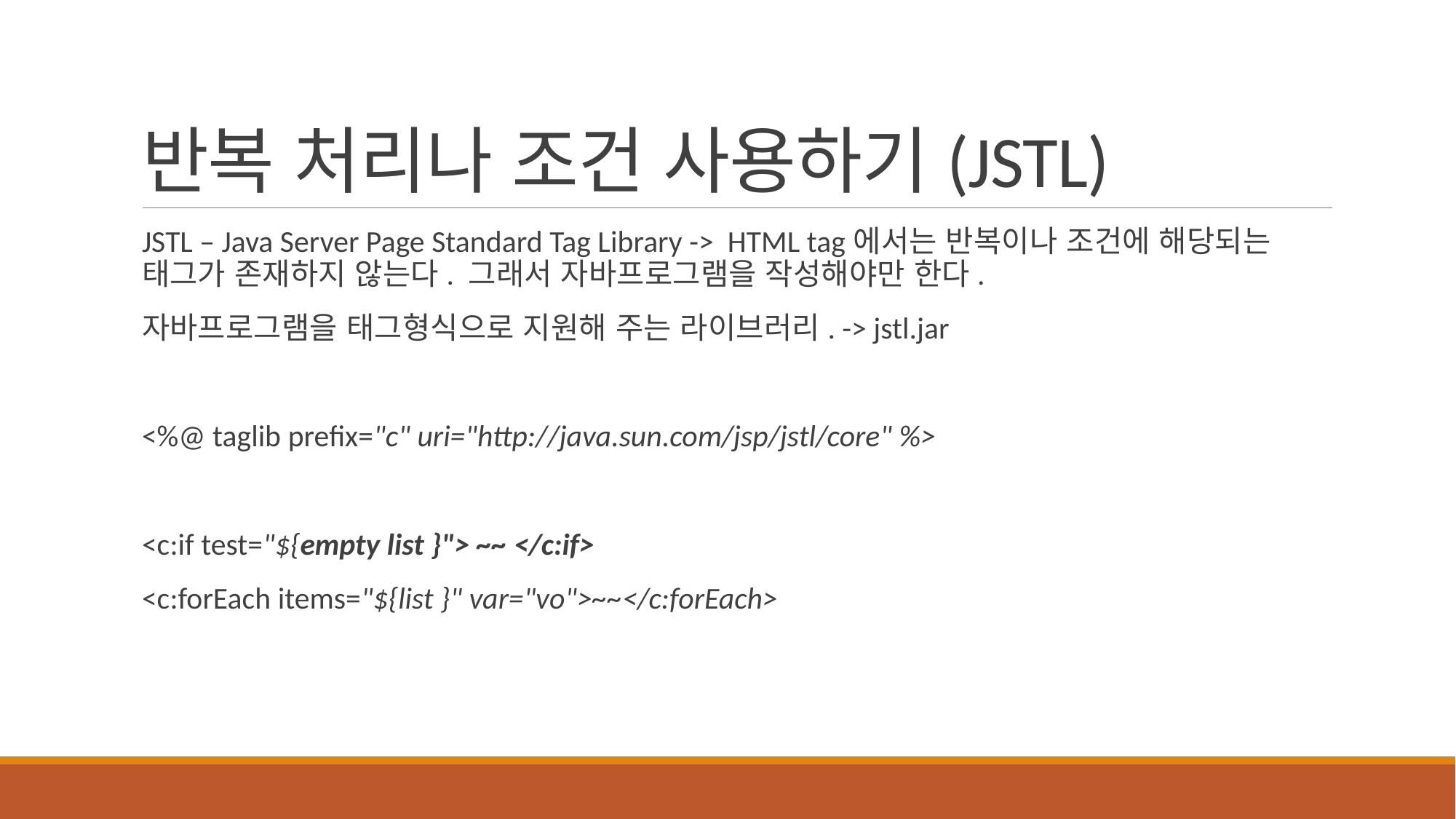

# 반복 처리나 조건 사용하기(JSTL)
JSTL – Java Server Page Standard Tag Library ->  HTML tag에서는 반복이나 조건에 해당되는 태그가 존재하지 않는다. 그래서 자바프로그램을 작성해야만 한다.
자바프로그램을 태그형식으로 지원해 주는 라이브러리. -> jstl.jar

<%@ taglib prefix="c" uri="http://java.sun.com/jsp/jstl/core" %>

<c:if test="${empty list }"> ~~ </c:if>
<c:forEach items="${list }" var="vo">~~</c:forEach>